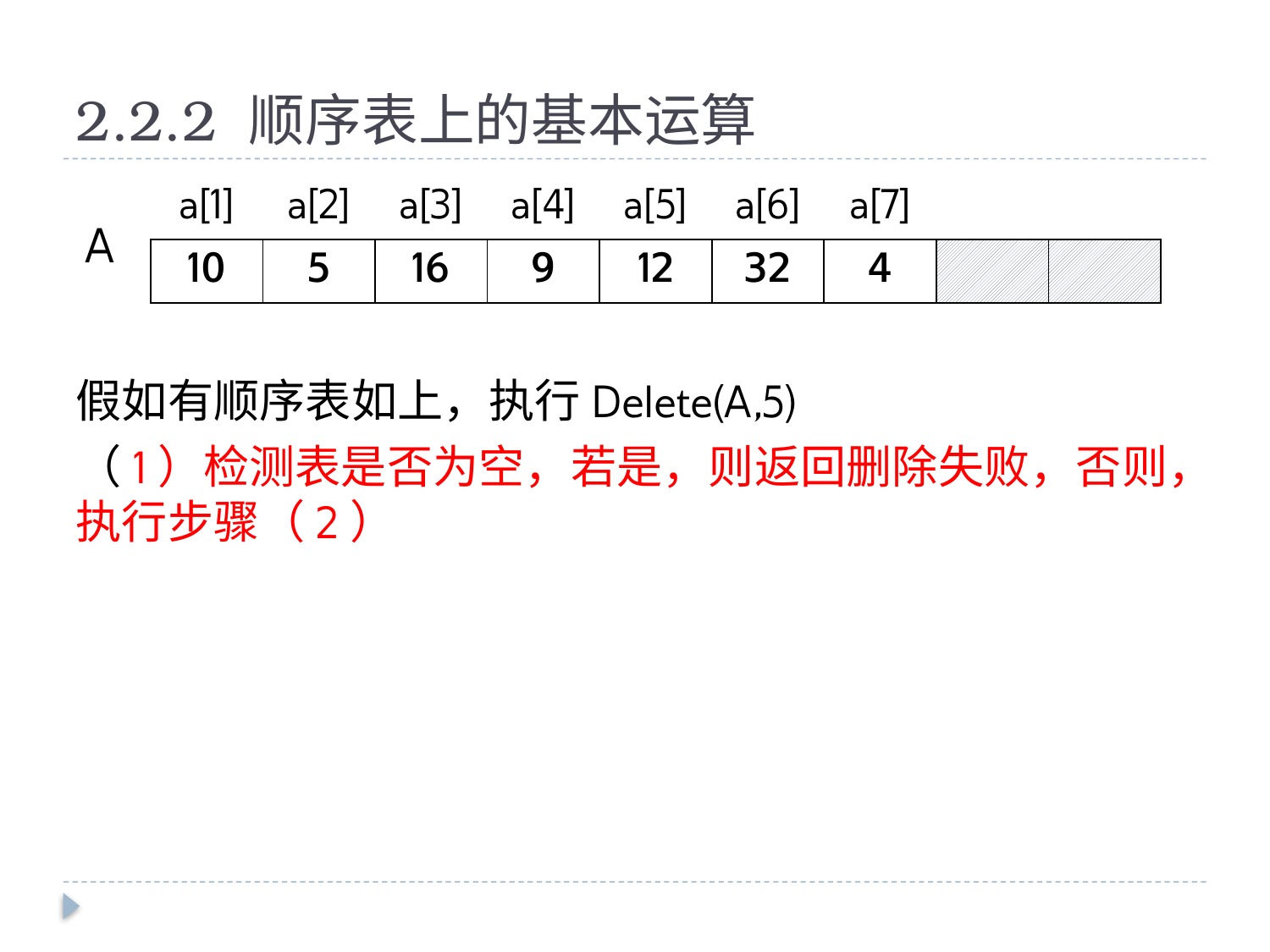

# 2.2.2 顺序表上的基本运算

假如有顺序表如上，执行Delete(A,5)
（1）检测表是否为空，若是，则返回删除失败，否则，执行步骤（2）
| a[1] | a[2] | a[3] | a[4] | a[5] | a[6] | a[7] |  |  |
| --- | --- | --- | --- | --- | --- | --- | --- | --- |
| 10 | 5 | 16 | 9 | 12 | 32 | 4 |  |  |
A